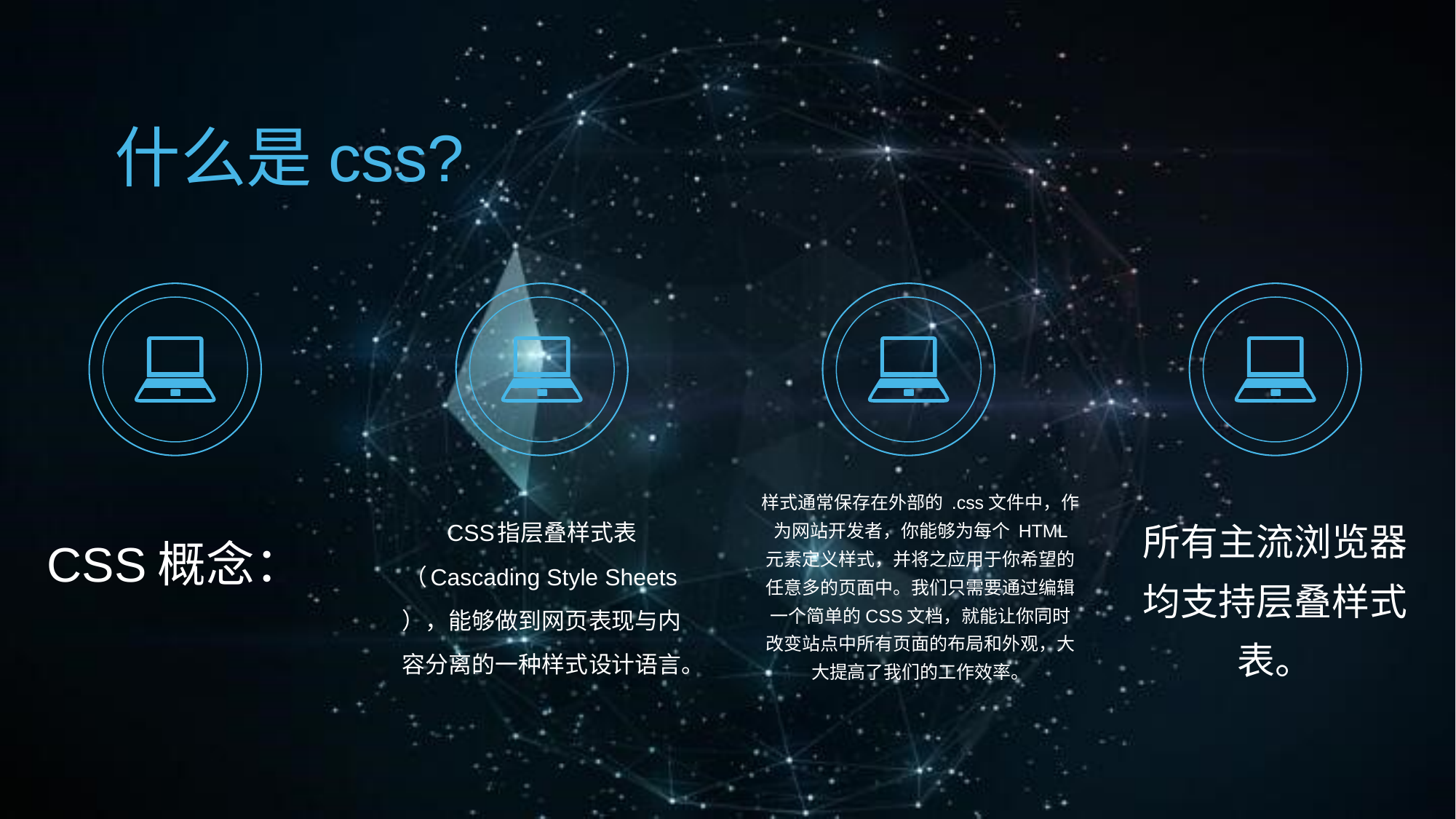

什么是css?

样式通常保存在外部的 .css文件中，作为网站开发者，你能够为每个 HTML 元素定义样式，并将之应用于你希望的任意多的页面中。我们只需要通过编辑一个简单的CSS文档，就能让你同时改变站点中所有页面的布局和外观，大大提高了我们的工作效率。
CSS概念：
CSS指层叠样式表（Cascading Style Sheets），能够做到网页表现与内容分离的一种样式设计语言。
所有主流浏览器均支持层叠样式表。